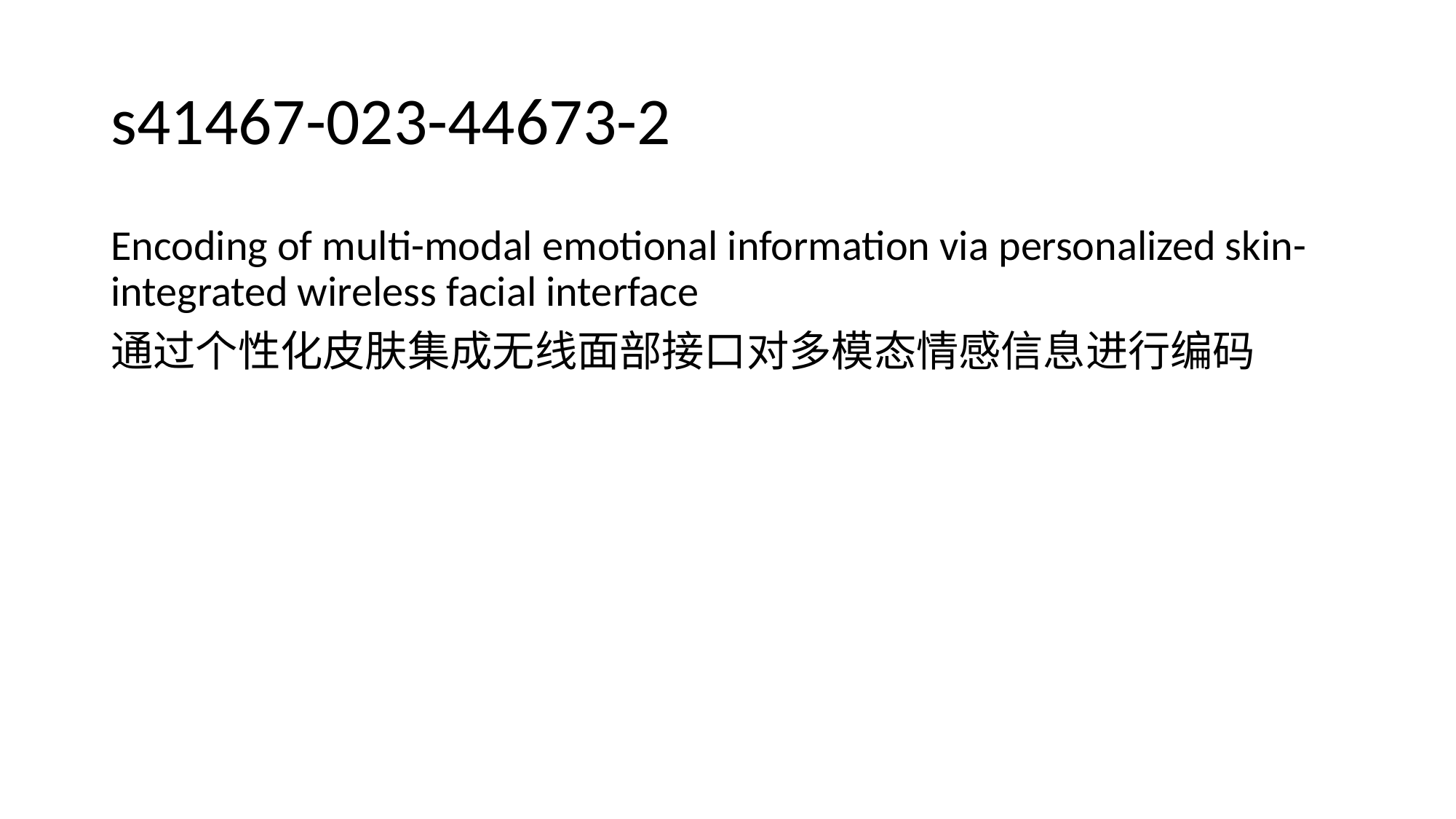

# s41467-023-44673-2
Encoding of multi-modal emotional information via personalized skin-integrated wireless facial interface
通过个性化皮肤集成无线面部接口对多模态情感信息进行编码